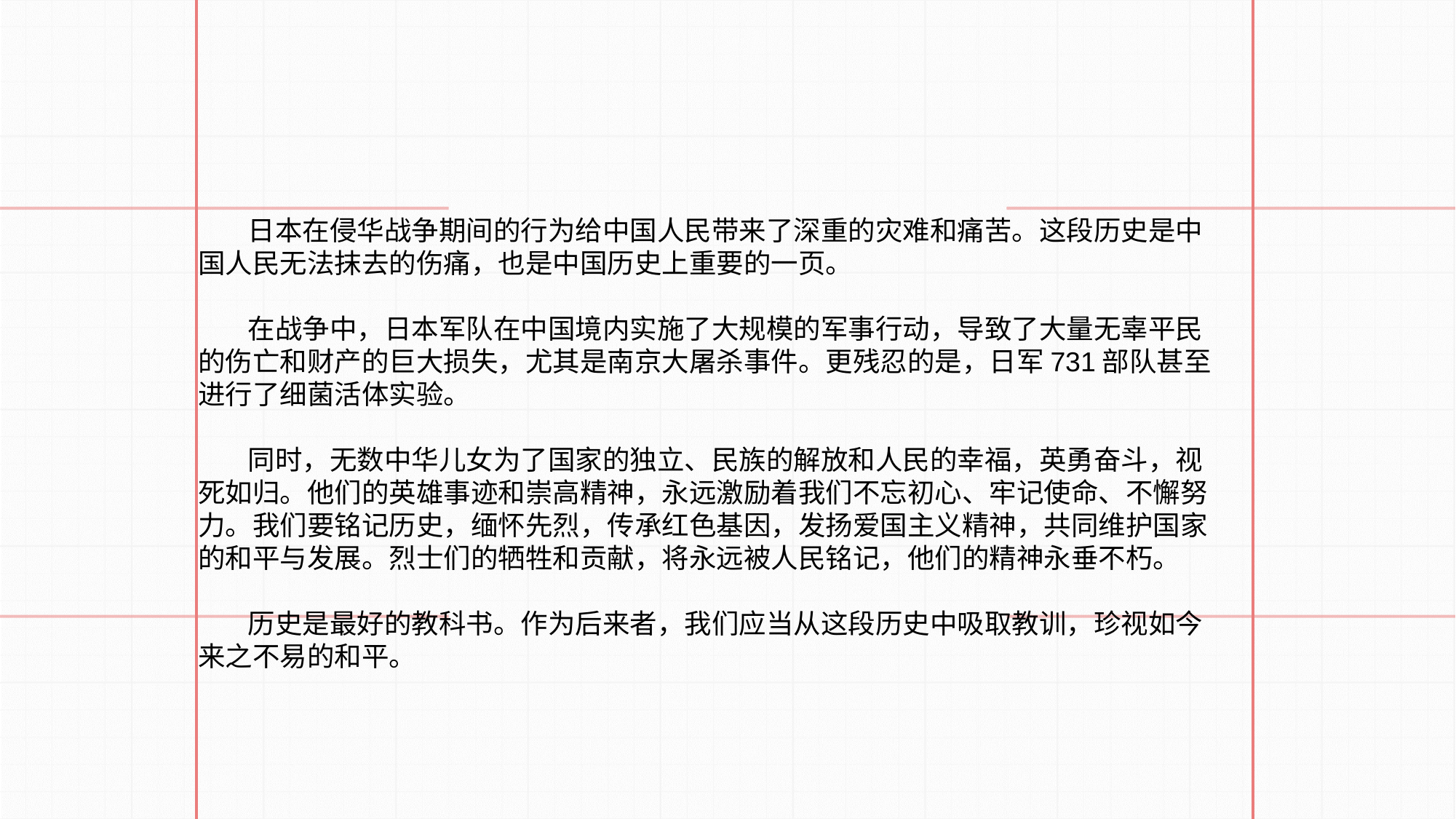

日本在侵华战争期间的行为给中国人民带来了深重的灾难和痛苦。这段历史是中国人民无法抹去的伤痛，也是中国历史上重要的一页。

       在战争中，日本军队在中国境内实施了大规模的军事行动，导致了大量无辜平民的伤亡和财产的巨大损失，尤其是南京大屠杀事件。更残忍的是，日军731部队甚至进行了细菌活体实验。

       同时，无数中华儿女为了国家的独立、民族的解放和人民的幸福，英勇奋斗，视死如归。他们的英雄事迹和崇高精神，永远激励着我们不忘初心、牢记使命、不懈努力。我们要铭记历史，缅怀先烈，传承红色基因，发扬爱国主义精神，共同维护国家的和平与发展。烈士们的牺牲和贡献，将永远被人民铭记，他们的精神永垂不朽。

       历史是最好的教科书。作为后来者，我们应当从这段历史中吸取教训，珍视如今来之不易的和平。